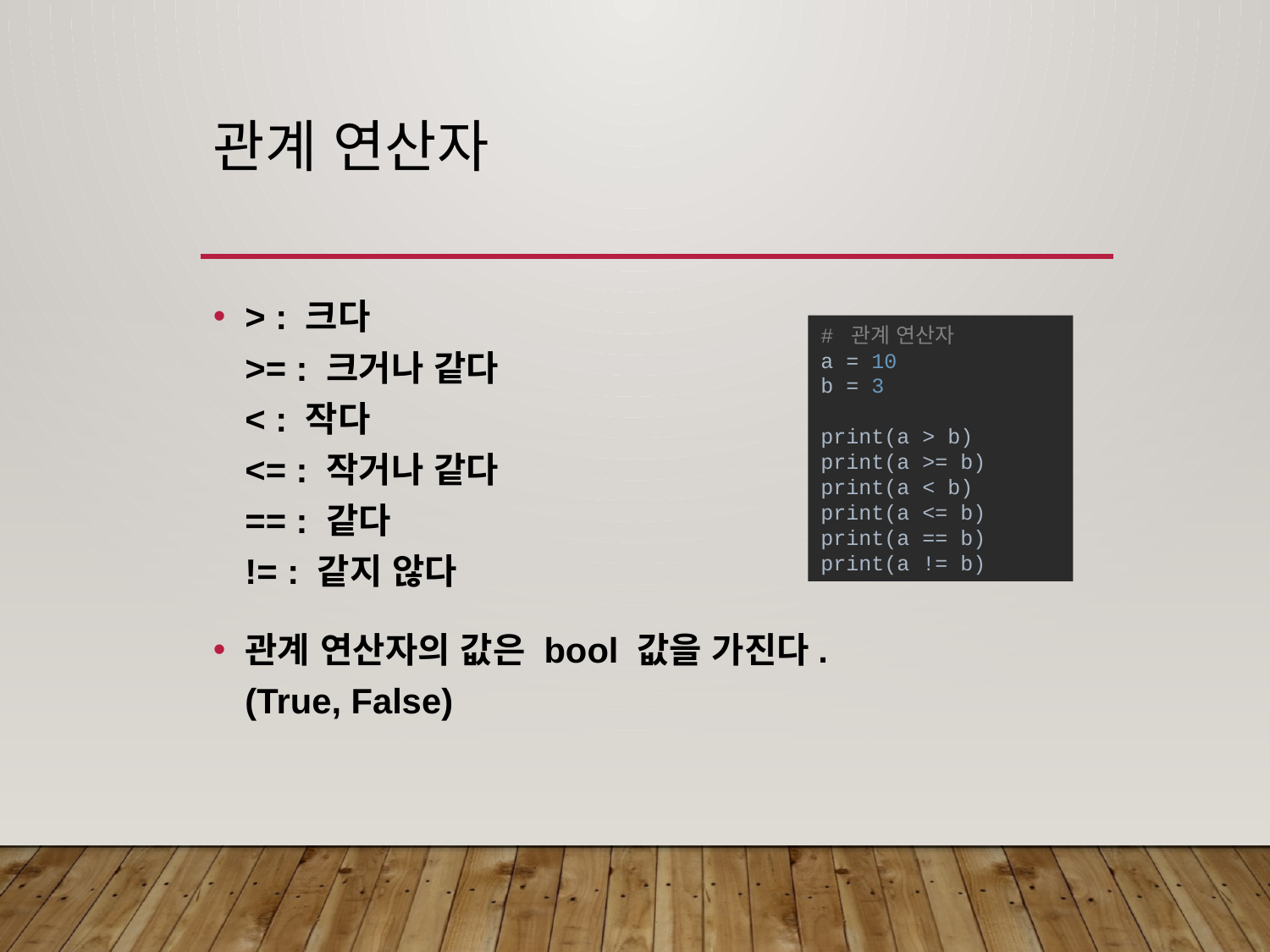

# 관계 연산자
> : 크다
>= : 크거나 같다
< : 작다
<= : 작거나 같다
== : 같다
!= : 같지 않다
관계 연산자의 값은 bool 값을 가진다.
(True, False)

# 관계 연산자 a = 10 b = 3 print(a > b) print(a >= b) print(a < b) print(a <= b) print(a == b) print(a != b)